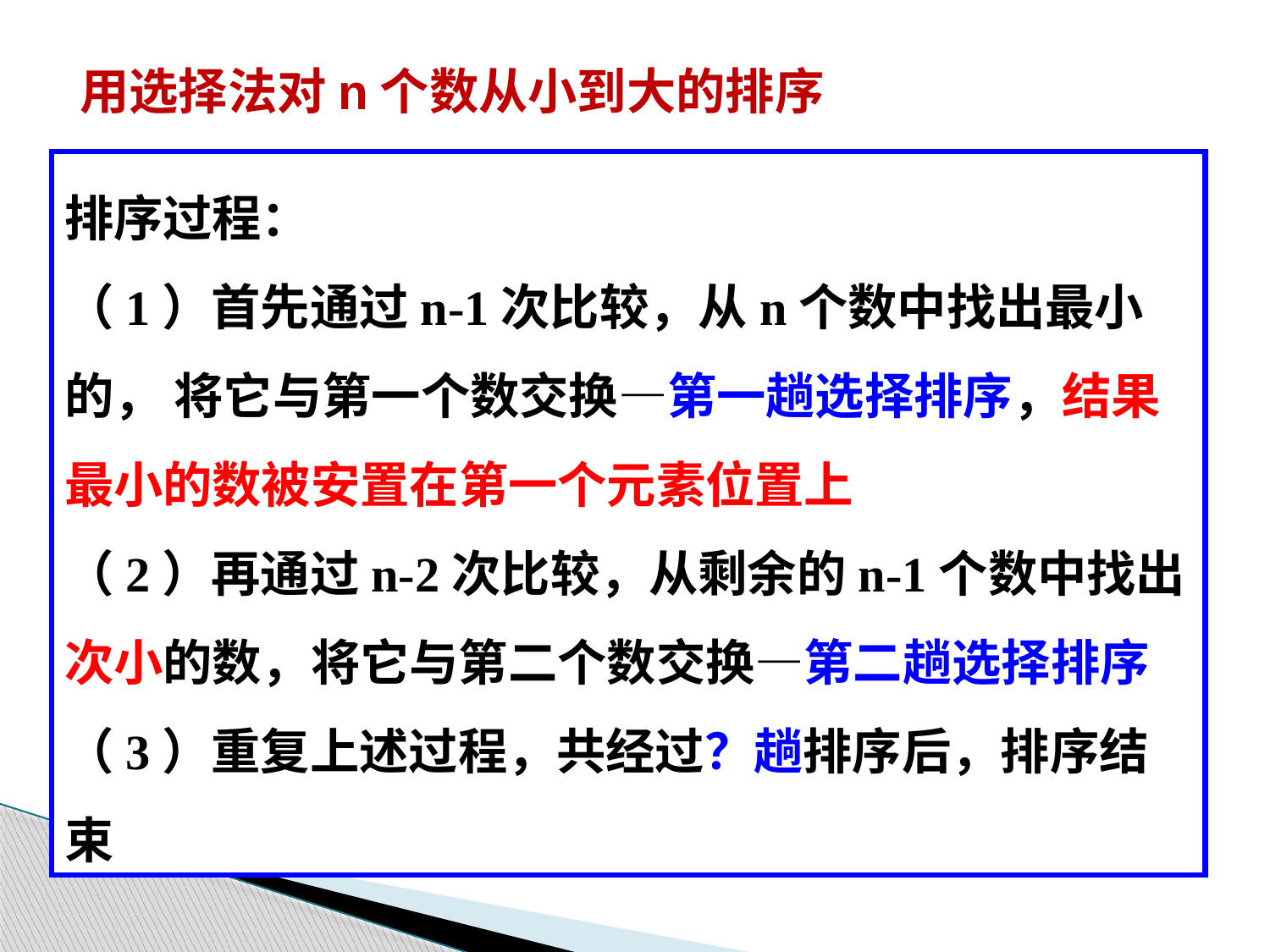

用选择法对n个数从小到大的排序
排序过程：
（1）首先通过n-1次比较，从n个数中找出最小的， 将它与第一个数交换—第一趟选择排序，结果最小的数被安置在第一个元素位置上
（2）再通过n-2次比较，从剩余的n-1个数中找出次小的数，将它与第二个数交换—第二趟选择排序
（3）重复上述过程，共经过？趟排序后，排序结束